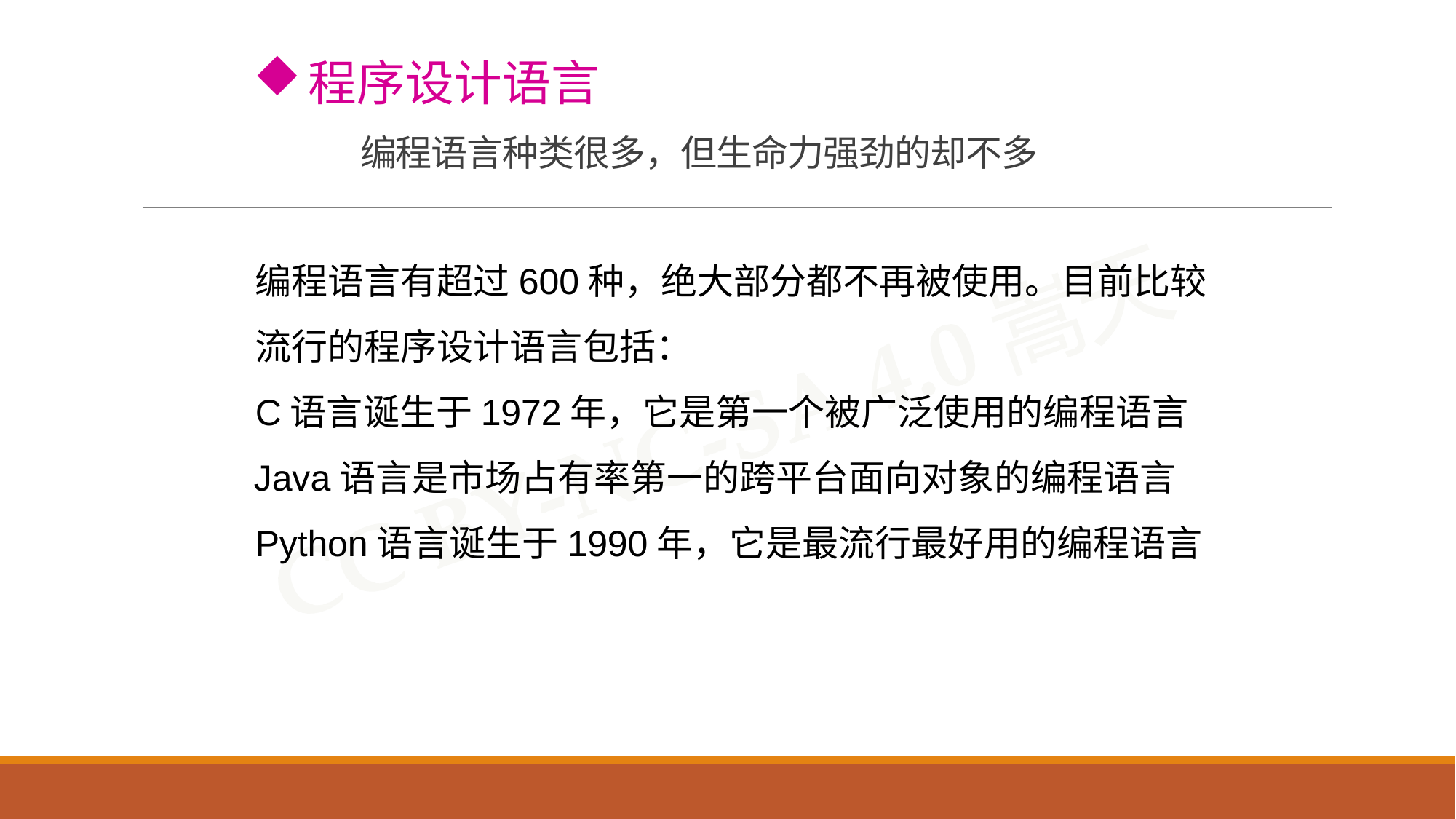

程序设计语言
# 编程语言种类很多，但生命力强劲的却不多
编程语言有超过600种，绝大部分都不再被使用。目前比较流行的程序设计语言包括：
C语言诞生于1972年，它是第一个被广泛使用的编程语言
Java语言是市场占有率第一的跨平台面向对象的编程语言
Python语言诞生于1990年，它是最流行最好用的编程语言